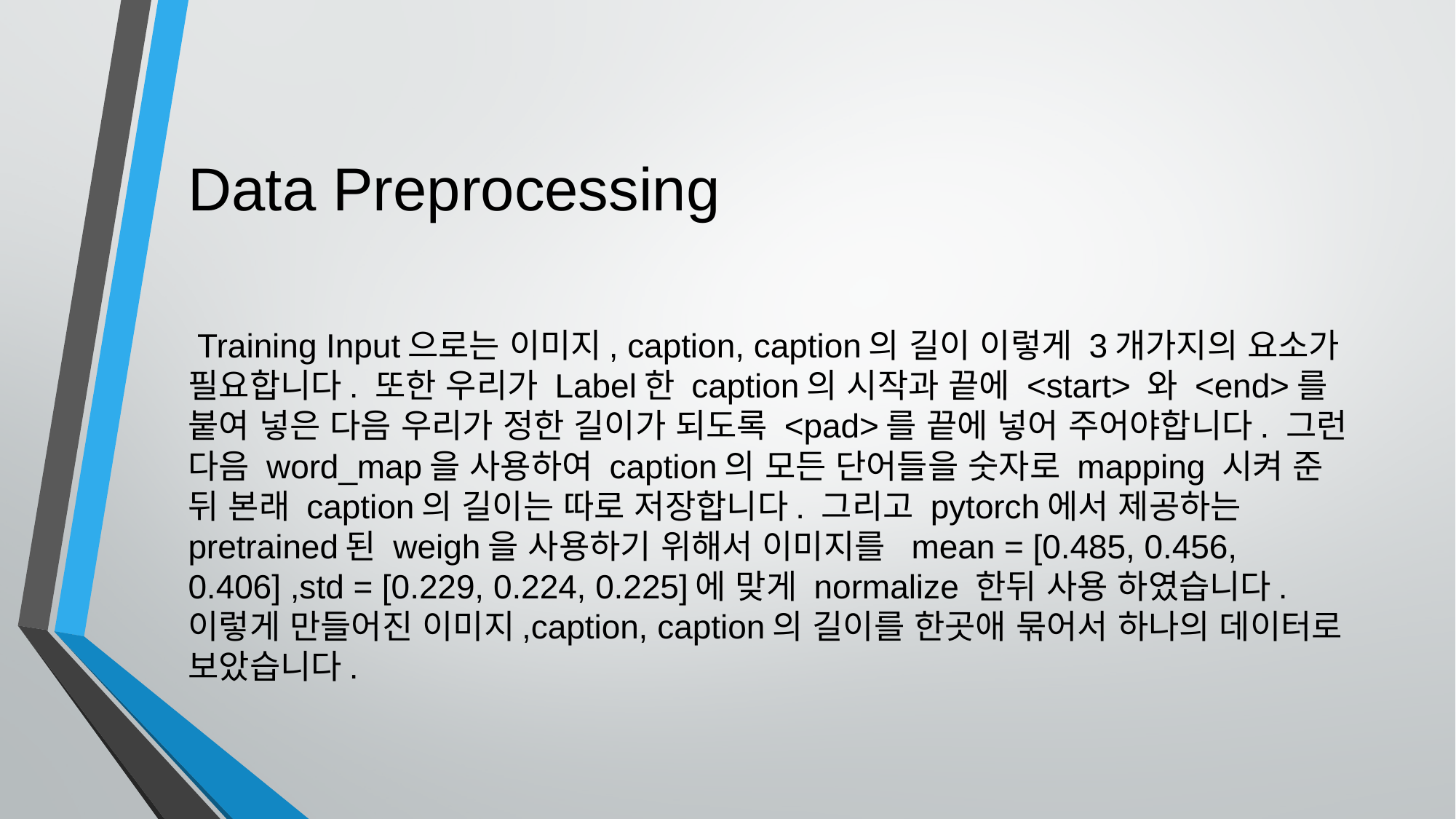

# Data Preprocessing
 Training Input으로는 이미지, caption, caption의 길이 이렇게 3개가지의 요소가 필요합니다. 또한 우리가 Label한 caption의 시작과 끝에 <start> 와 <end>를 붙여 넣은 다음 우리가 정한 길이가 되도록 <pad>를 끝에 넣어 주어야합니다. 그런 다음 word_map을 사용하여 caption의 모든 단어들을 숫자로 mapping 시켜 준  뒤 본래 caption의 길이는 따로 저장합니다. 그리고 pytorch에서 제공하는 pretrained된 weigh을 사용하기 위해서 이미지를  mean = [0.485, 0.456, 0.406] ,std = [0.229, 0.224, 0.225]에 맞게 normalize 한뒤 사용 하였습니다. 이렇게 만들어진 이미지,caption, caption의 길이를 한곳애 묶어서 하나의 데이터로 보았습니다.